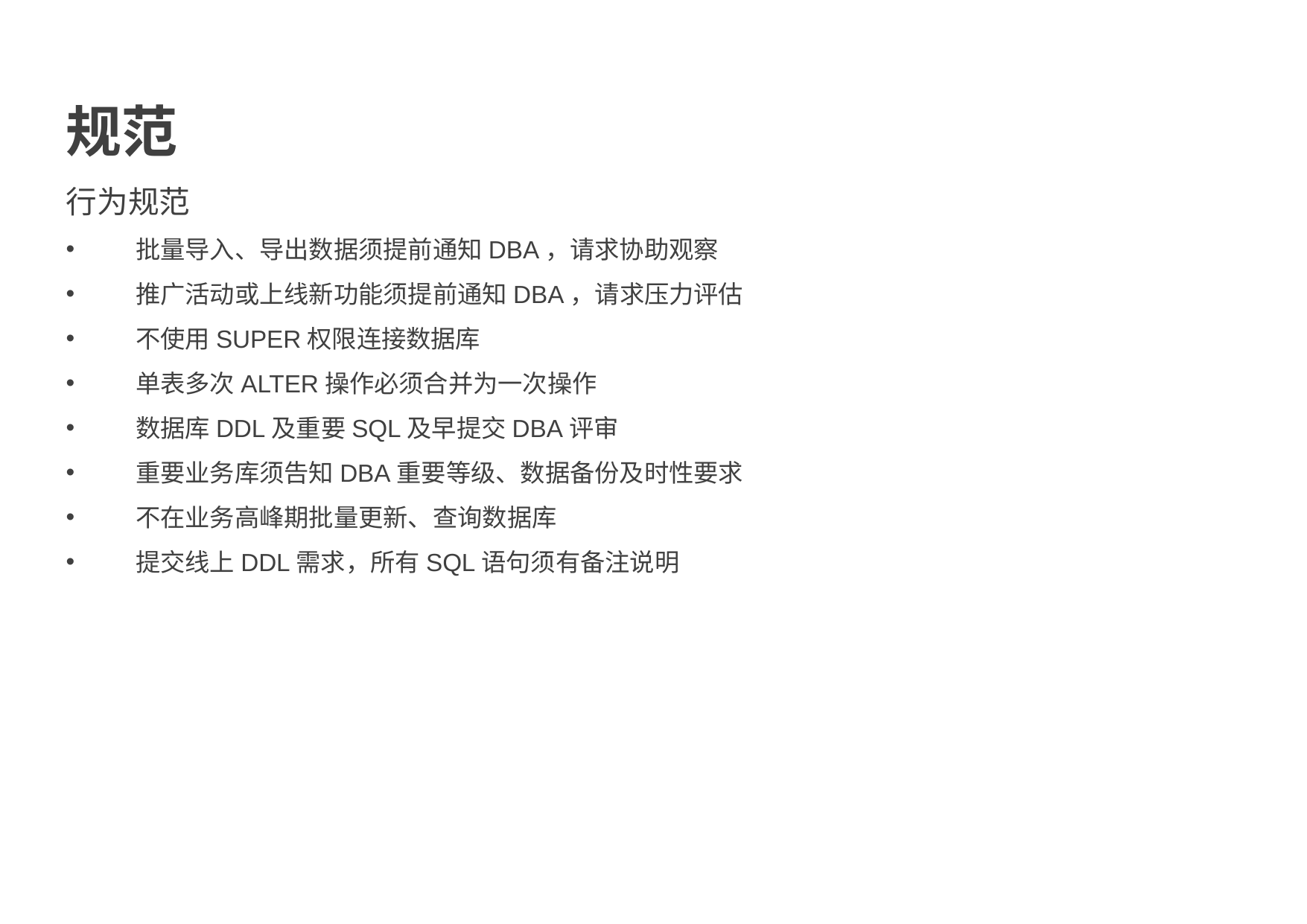

规范
行为规范
批量导入、导出数据须提前通知DBA，请求协助观察
推广活动或上线新功能须提前通知DBA，请求压力评估
不使用SUPER权限连接数据库
单表多次ALTER操作必须合并为一次操作
数据库DDL及重要SQL及早提交DBA评审
重要业务库须告知DBA重要等级、数据备份及时性要求
不在业务高峰期批量更新、查询数据库
提交线上DDL需求，所有SQL语句须有备注说明